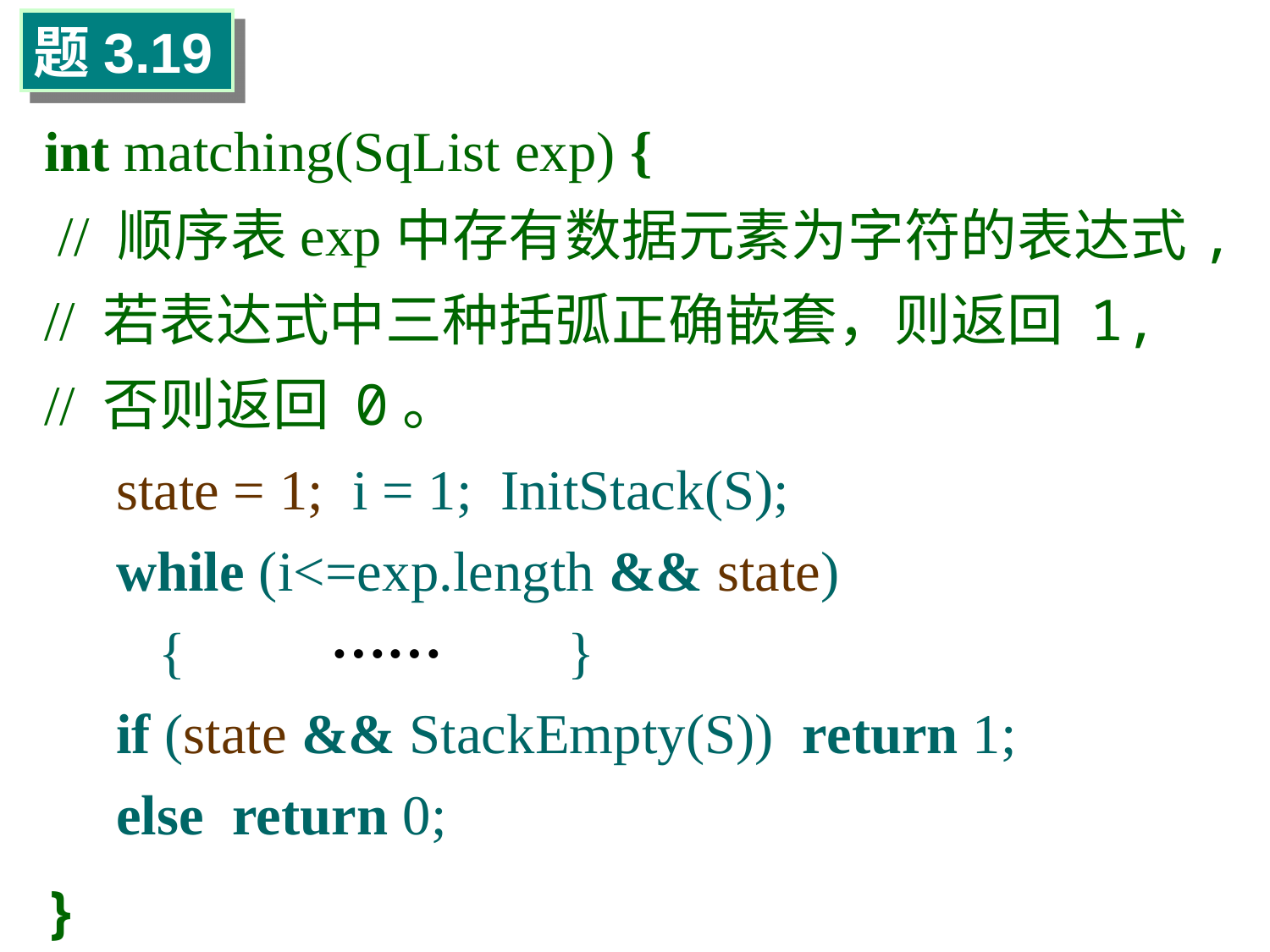

题3.19
int matching(SqList exp) {
 // 顺序表exp中存有数据元素为字符的表达式,
// 若表达式中三种括弧正确嵌套，则返回 1,
// 否则返回 0。

}
state = 1;  i = 1;  InitStack(S);
while (i<=exp.length && state)
   {                           }
if (state && StackEmpty(S))  return 1;
else  return 0;
      ……